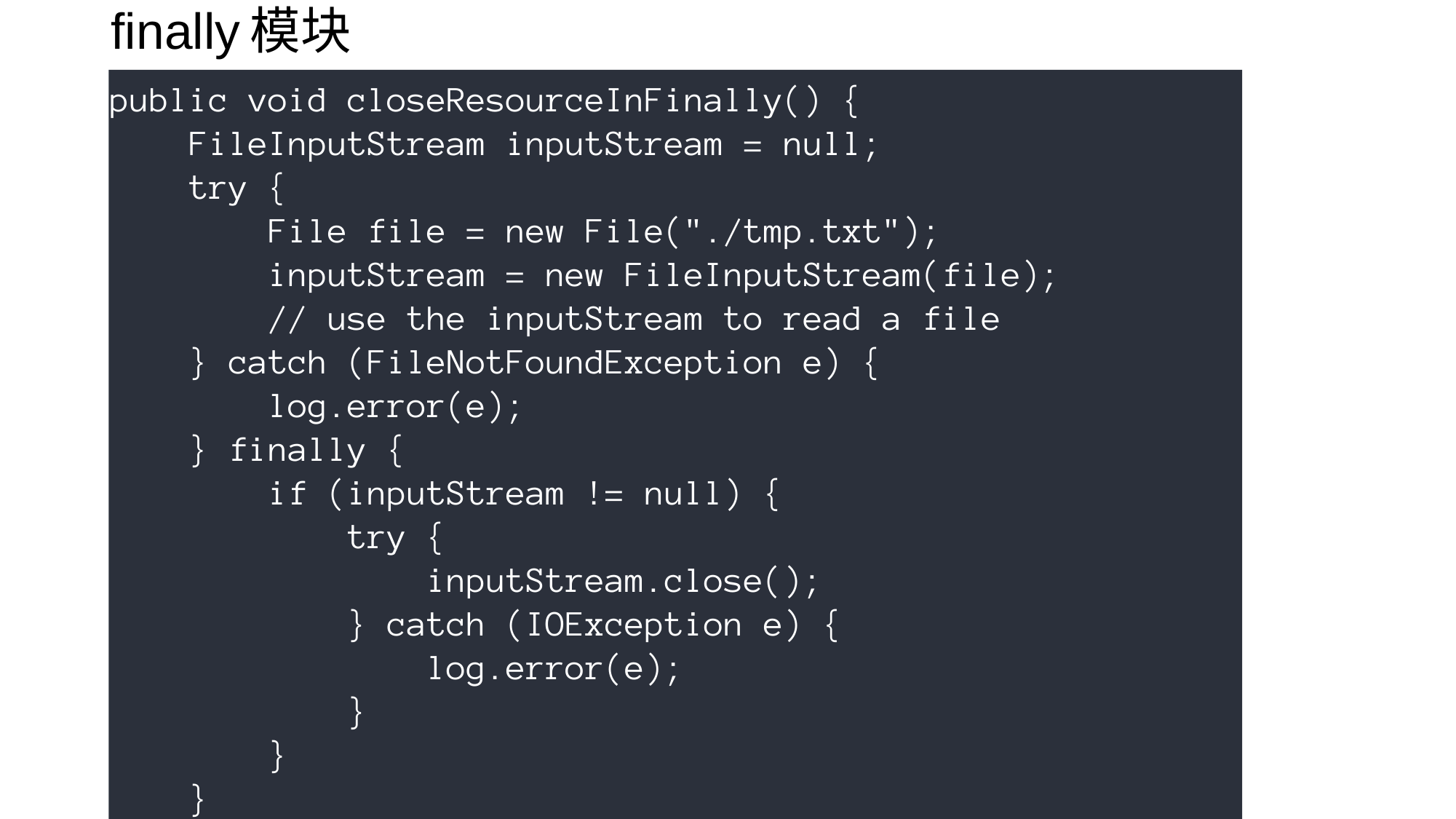

# finally模块
public void closeResourceInFinally() {  
    FileInputStream inputStream = null;  
    try {  
        File file = new File("./tmp.txt");  
        inputStream = new FileInputStream(file);  
        // use the inputStream to read a file  
    } catch (FileNotFoundException e) {  
        log.error(e);  
    } finally {  
        if (inputStream != null) {  
            try {  
                inputStream.close();  
            } catch (IOException e) {  
                log.error(e);  
            }  
        }  
    }  
}